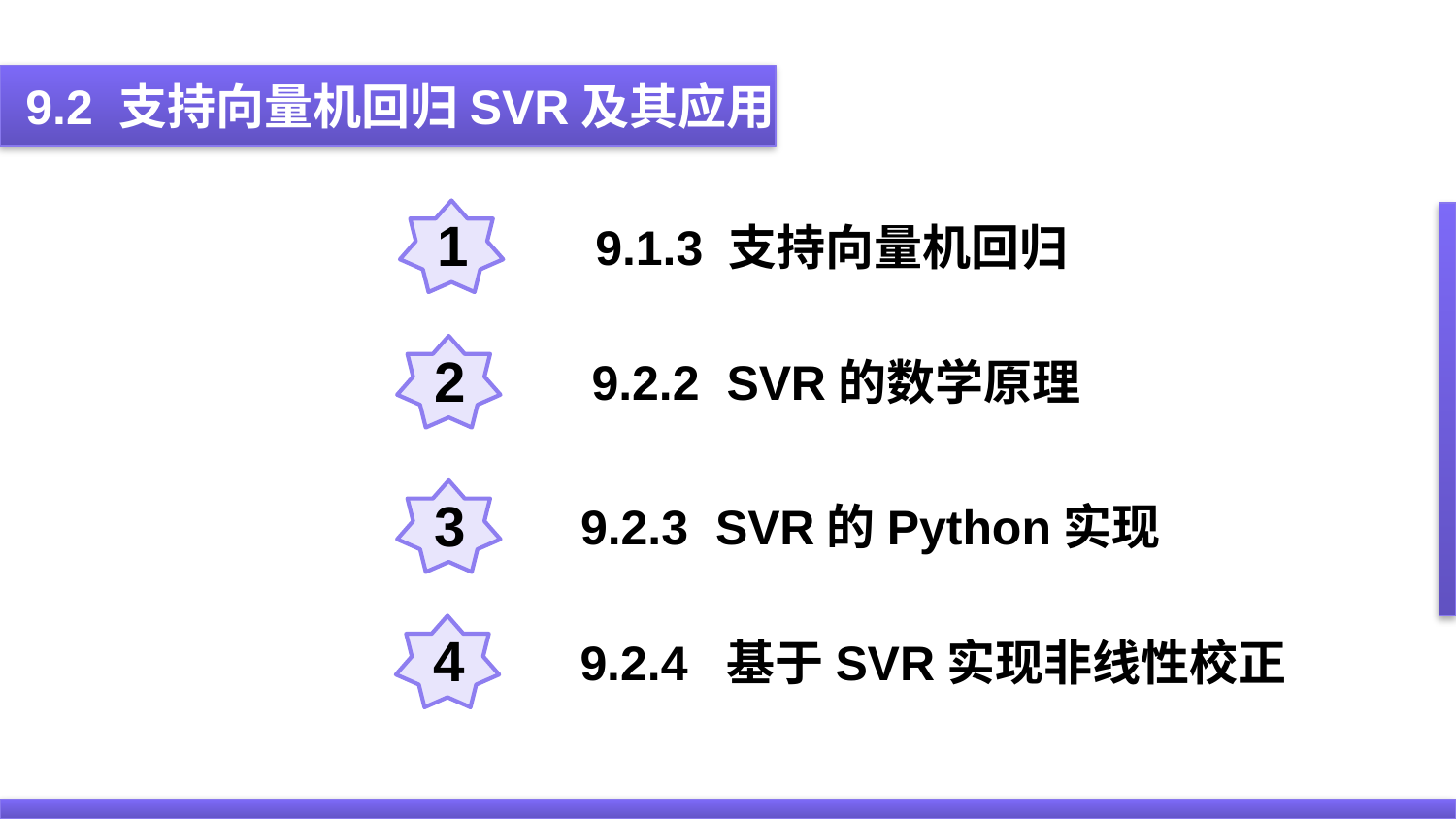

9.2 支持向量机回归SVR及其应用
1
9.1.3 支持向量机回归
2
9.2.2  SVR的数学原理
3
9.2.3  SVR的Python实现
4
9.2.4  基于SVR实现非线性校正